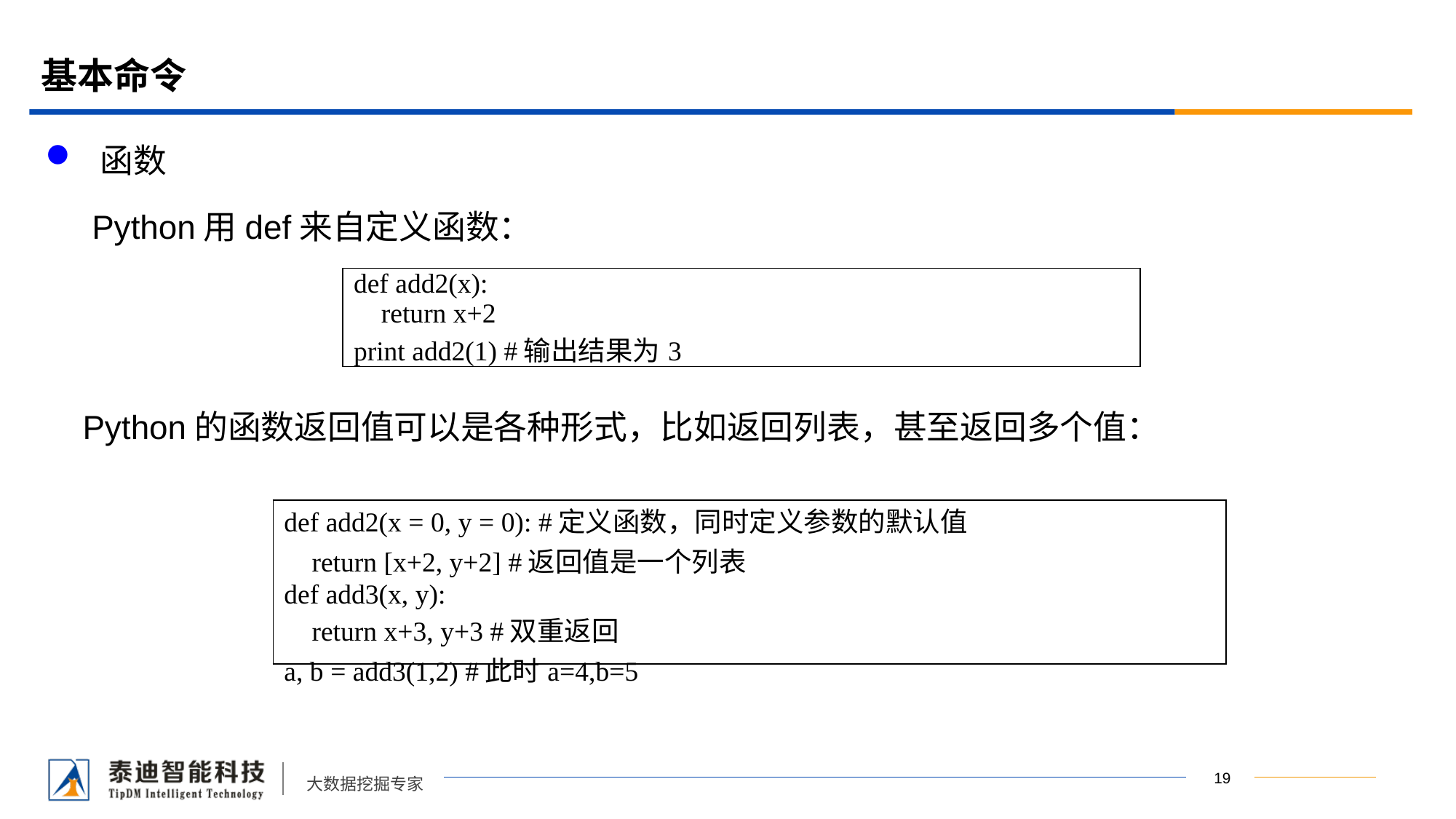

# 基本命令
函数
     Python用def来自定义函数：

    Python的函数返回值可以是各种形式，比如返回列表，甚至返回多个值：
| def add2(x): return x+2 print add2(1) #输出结果为3 |
| --- |
| def add2(x = 0, y = 0): #定义函数，同时定义参数的默认值 return [x+2, y+2] #返回值是一个列表 def add3(x, y): return x+3, y+3 #双重返回 a, b = add3(1,2) #此时a=4,b=5 |
| --- |